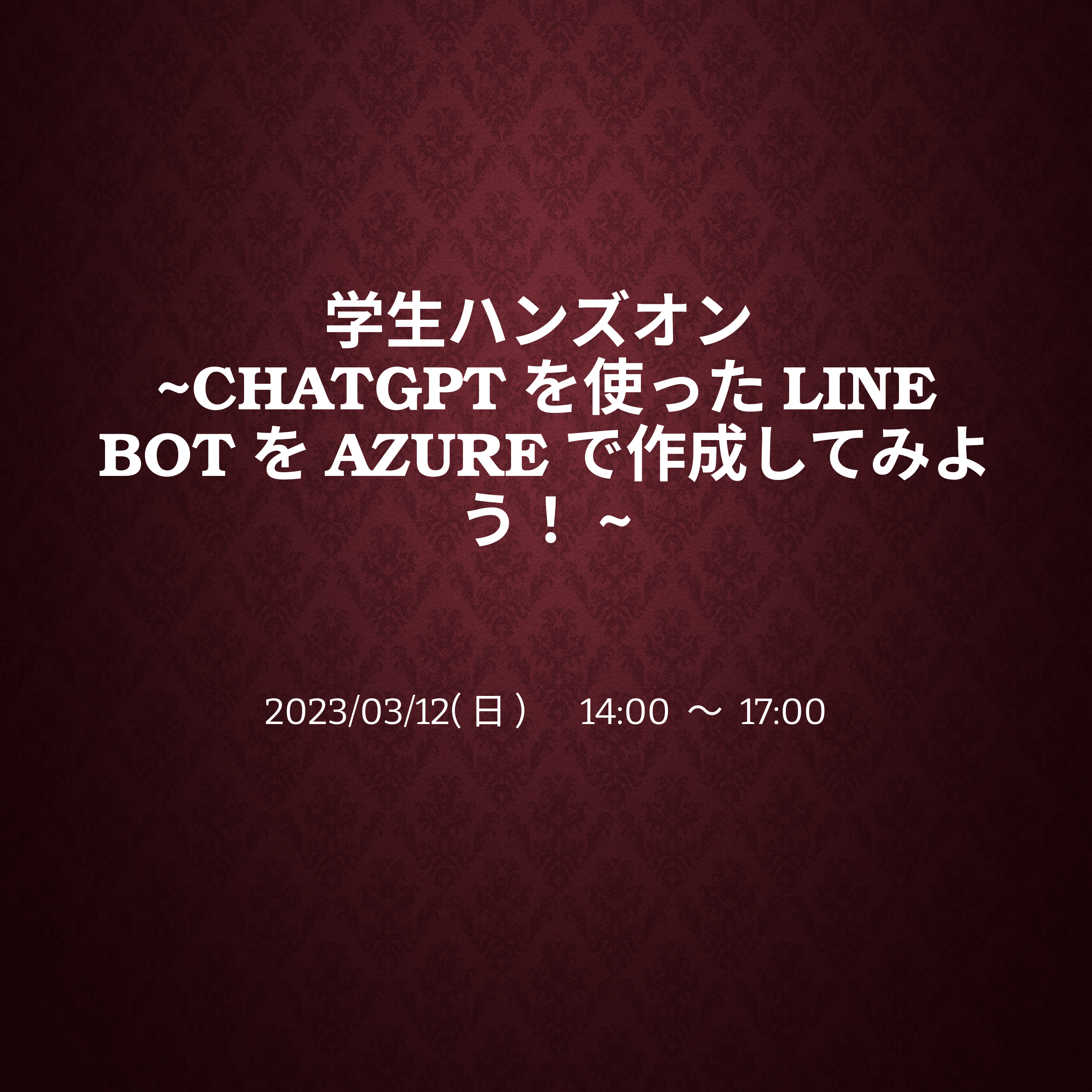

# 学生ハンズオン ~ChatGPTを使ったLINE BotをAzureで作成してみよう！~
2023/03/12(日)　14:00 〜 17:00